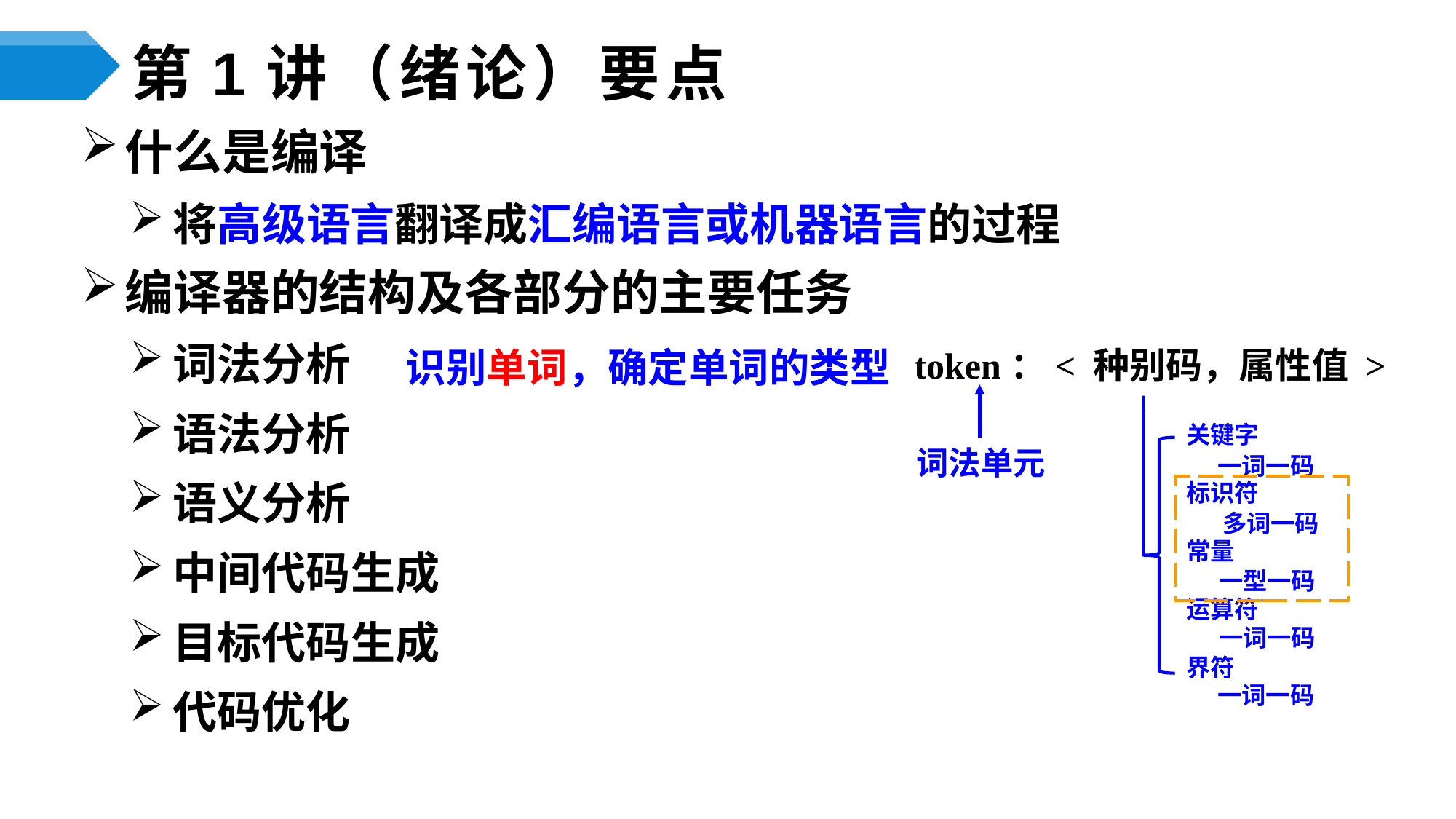

# 第1讲（绪论）要点
什么是编译
将高级语言翻译成汇编语言或机器语言的过程
编译器的结构及各部分的主要任务
词法分析
语法分析
语义分析
中间代码生成
目标代码生成
代码优化
识别单词，确定单词的类型
token：< 种别码，属性值 >
词法单元
关键字

标识符

常量

运算符

界符

一词一码

多词一码
一型一码
一词一码
一词一码